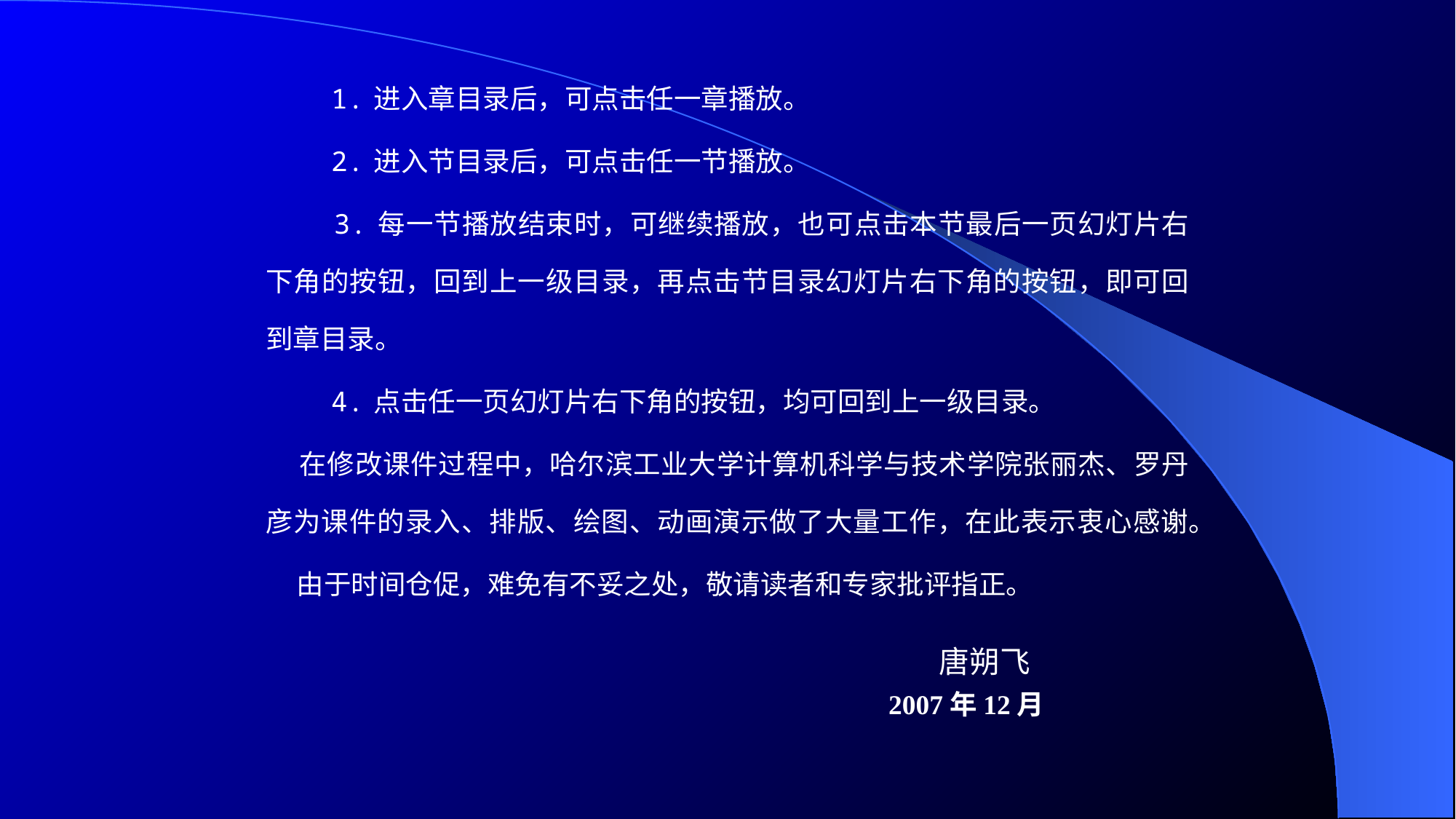

1. 进入章目录后，可点击任一章播放。
    2. 进入节目录后，可点击任一节播放。
    3. 每一节播放结束时，可继续播放，也可点击本节最后一页幻灯片右下角的按钮，回到上一级目录，再点击节目录幻灯片右下角的按钮，即可回到章目录。
    4. 点击任一页幻灯片右下角的按钮，均可回到上一级目录。
    在修改课件过程中，哈尔滨工业大学计算机科学与技术学院张丽杰、罗丹彦为课件的录入、排版、绘图、动画演示做了大量工作，在此表示衷心感谢。
    由于时间仓促，难免有不妥之处，敬请读者和专家批评指正。
　　　　　　　　　　　　　　　　　　　　　　　   　唐朔飞
					     　         2007年12月